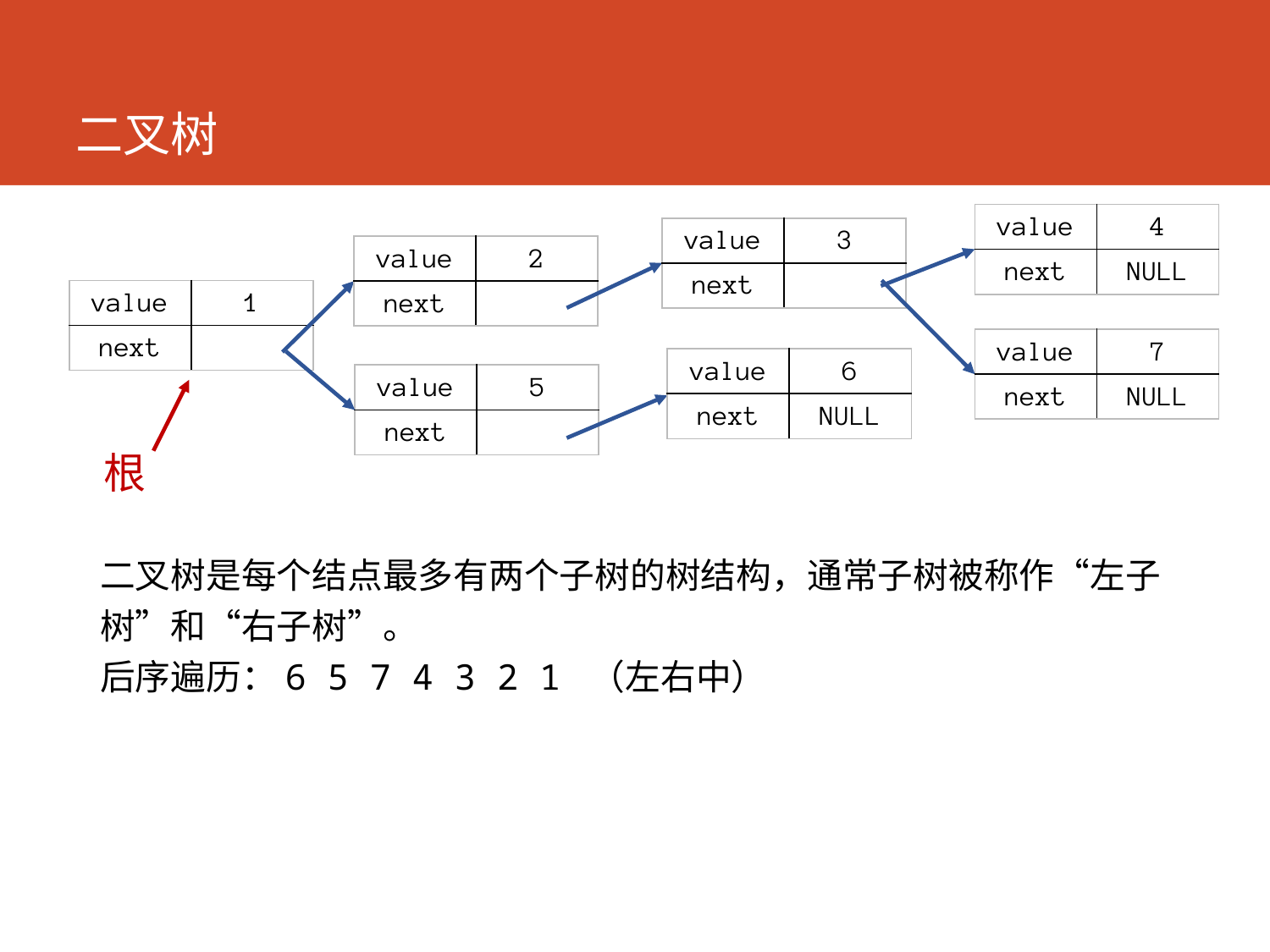

# 二叉树
| value | 4 |
| --- | --- |
| next | NULL |
| value | 3 |
| --- | --- |
| next |  |
| value | 2 |
| --- | --- |
| next |  |
| value | 1 |
| --- | --- |
| next |  |
| value | 7 |
| --- | --- |
| next | NULL |
| value | 6 |
| --- | --- |
| next | NULL |
| value | 5 |
| --- | --- |
| next |  |
根
二叉树是每个结点最多有两个子树的树结构，通常子树被称作“左子树”和“右子树”。
后序遍历：6 5 7 4 3 2 1 （左右中）